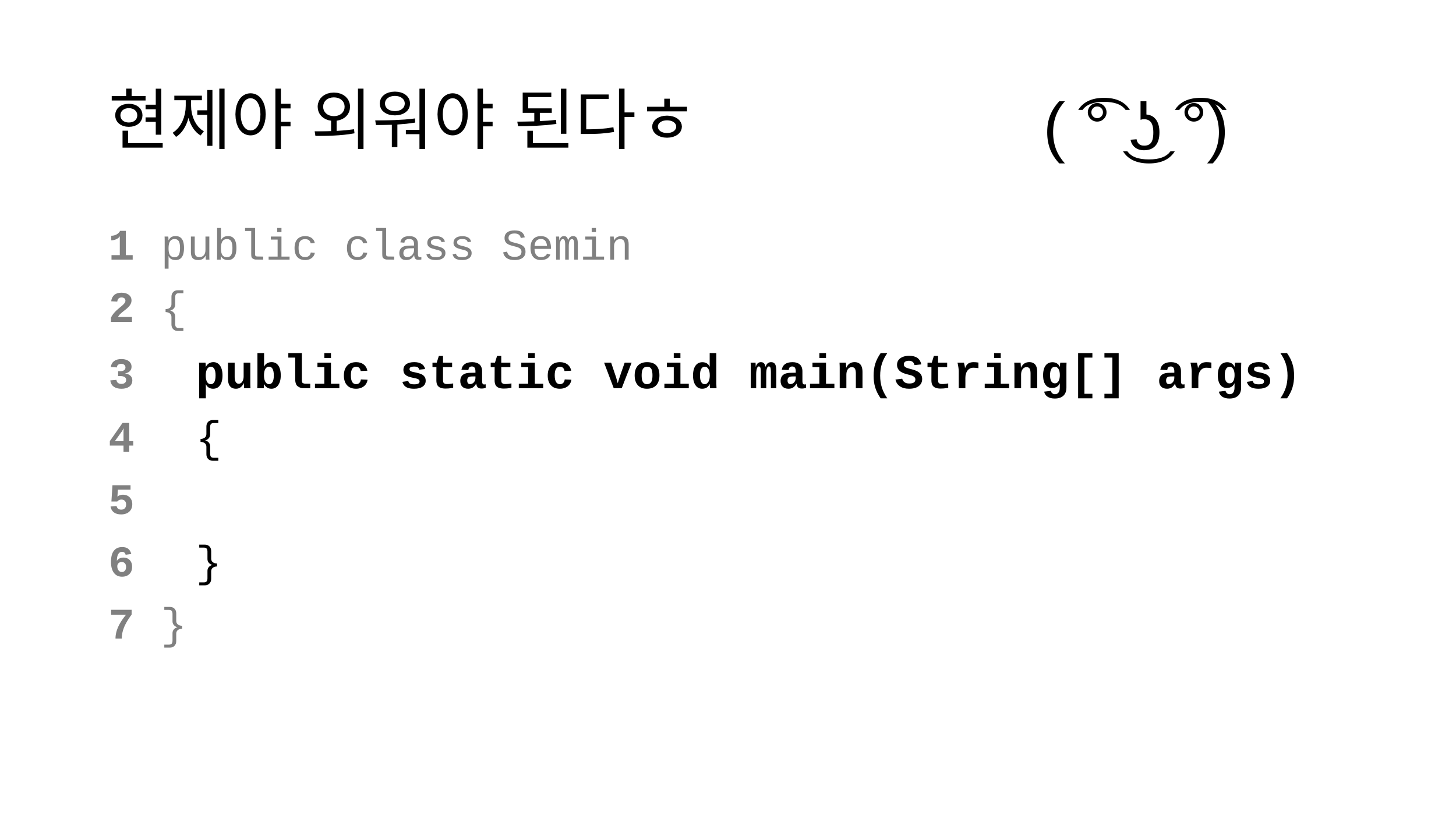

# 현제야 외워야 된다ㅎ
 ( ͡° ͜ʖ ͡°)
1 public class Semin
2 {
3 	public static void main(String[] args)
4 	{
5
6	}
7 }